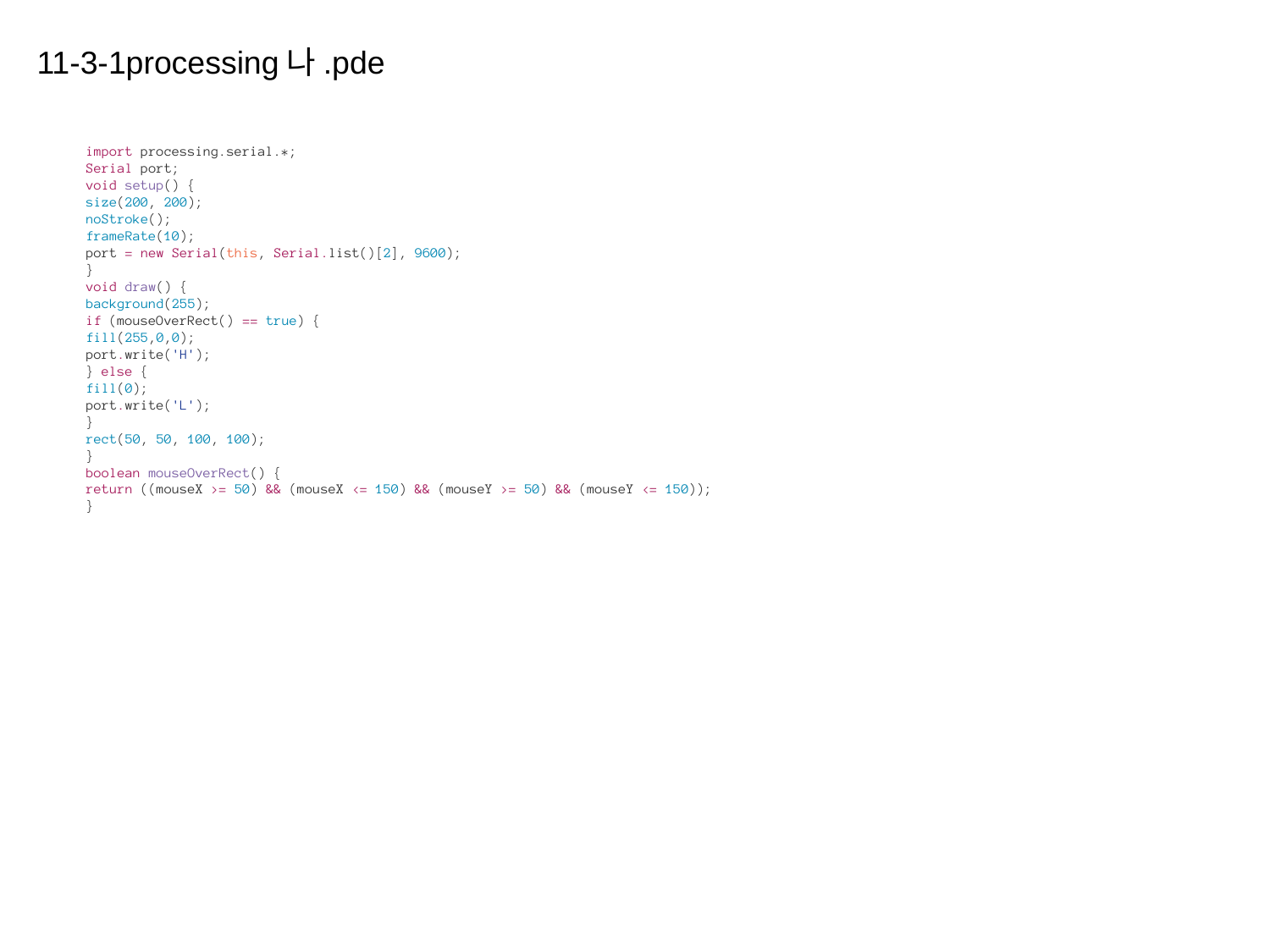

11-3-1processing나.pde
import processing.serial.*;
Serial port;
void setup() {
size(200, 200);
noStroke();
frameRate(10);
port = new Serial(this, Serial.list()[2], 9600);
}
void draw() {
background(255);
if (mouseOverRect() == true) {
fill(255,0,0);
port.write('H');
} else {
fill(0);
port.write('L');
}
rect(50, 50, 100, 100);
}
boolean mouseOverRect() {
return ((mouseX >= 50) && (mouseX <= 150) && (mouseY >= 50) && (mouseY <= 150));
}